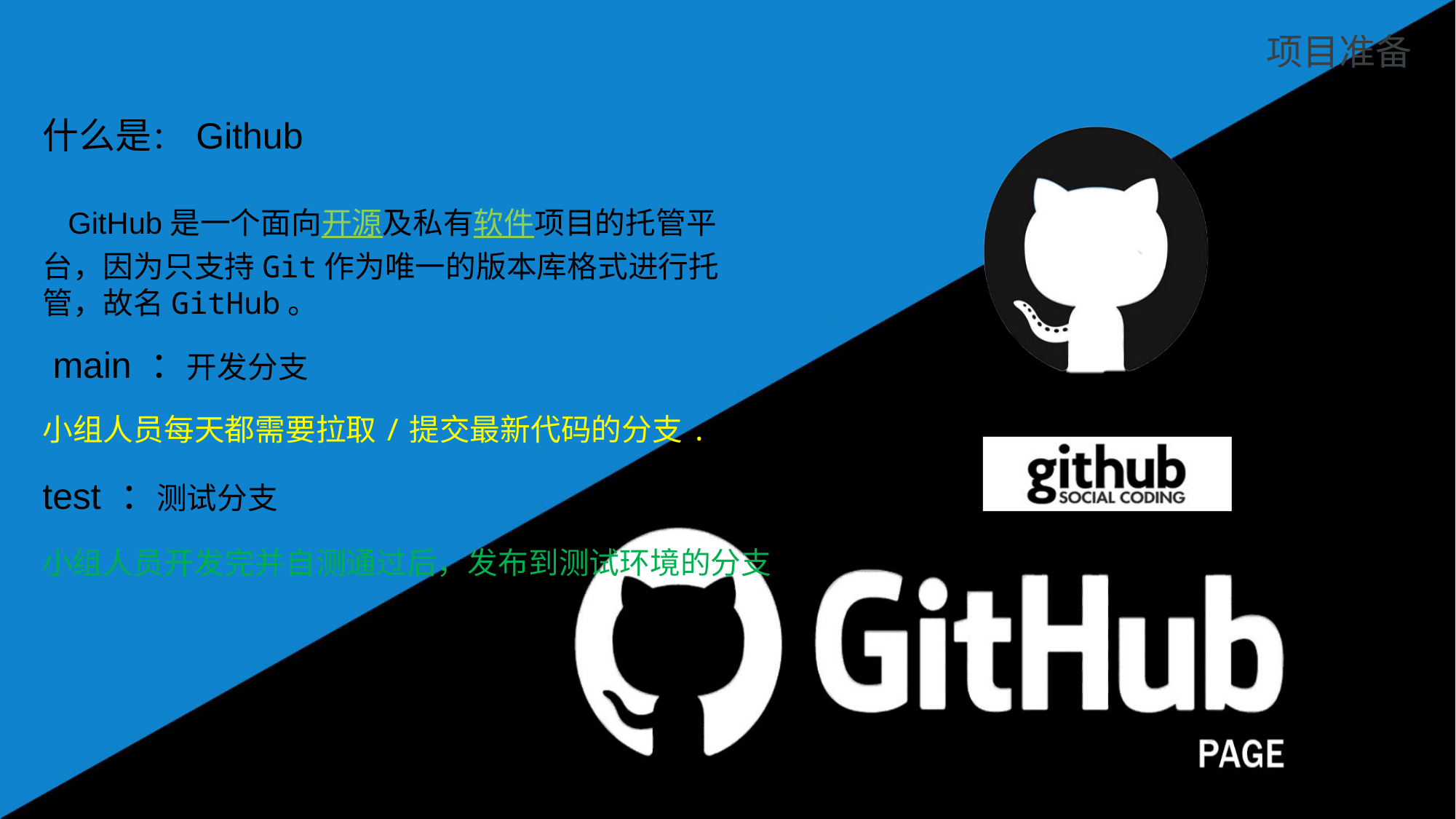

项目准备
什么是： Github

  GitHub是一个面向开源及私有软件项目的托管平台，因为只支持Git作为唯一的版本库格式进行托管，故名GitHub。

main ：开发分支
小组人员每天都需要拉取/提交最新代码的分支.
test ：测试分支
小组人员开发完并自测通过后，发布到测试环境的分支